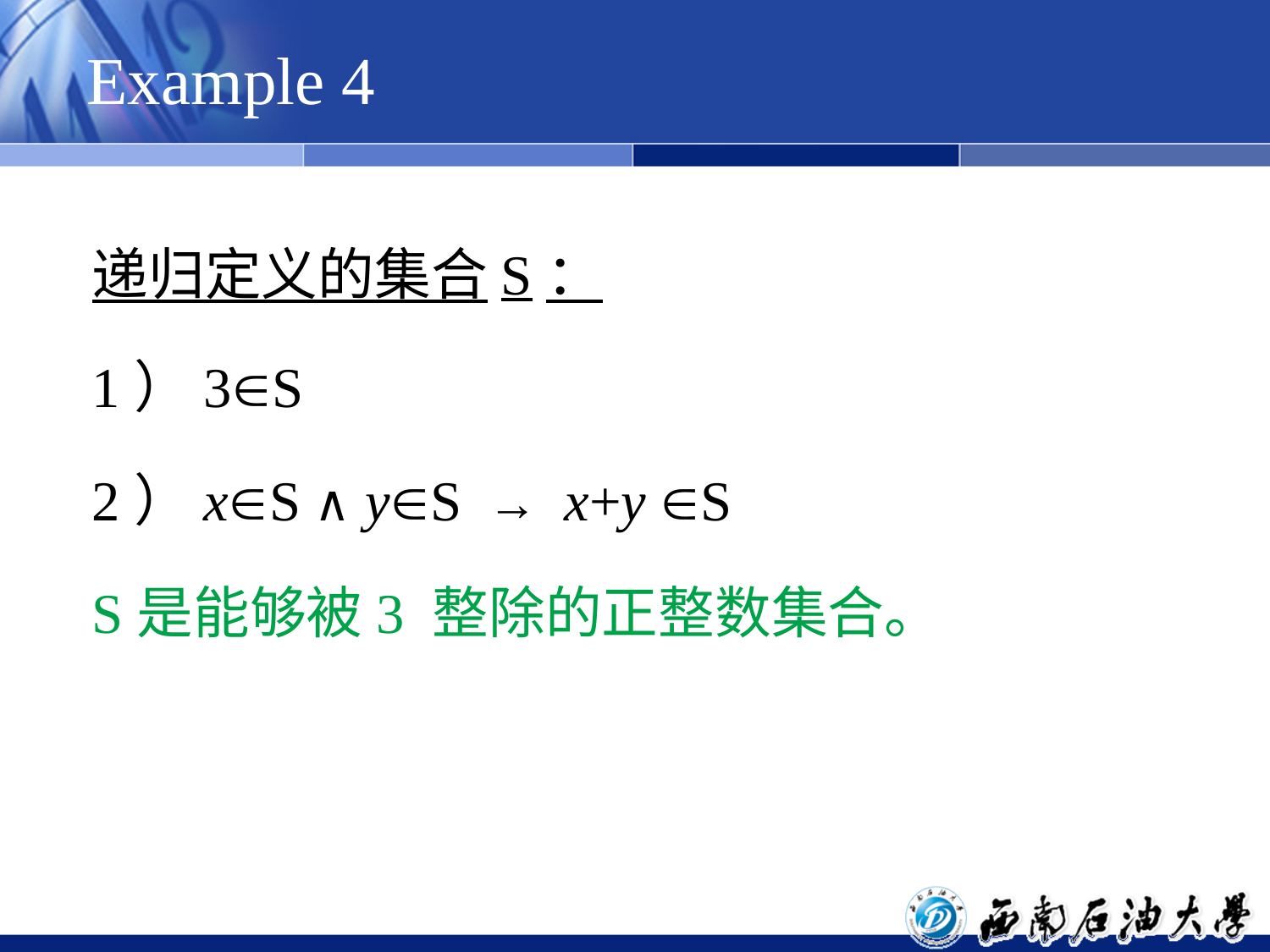

# Example 4
递归定义的集合S：
1）3∈S
2）x∈S ∧ y∈S  →  x+y ∈S
S是能够被3 整除的正整数集合。